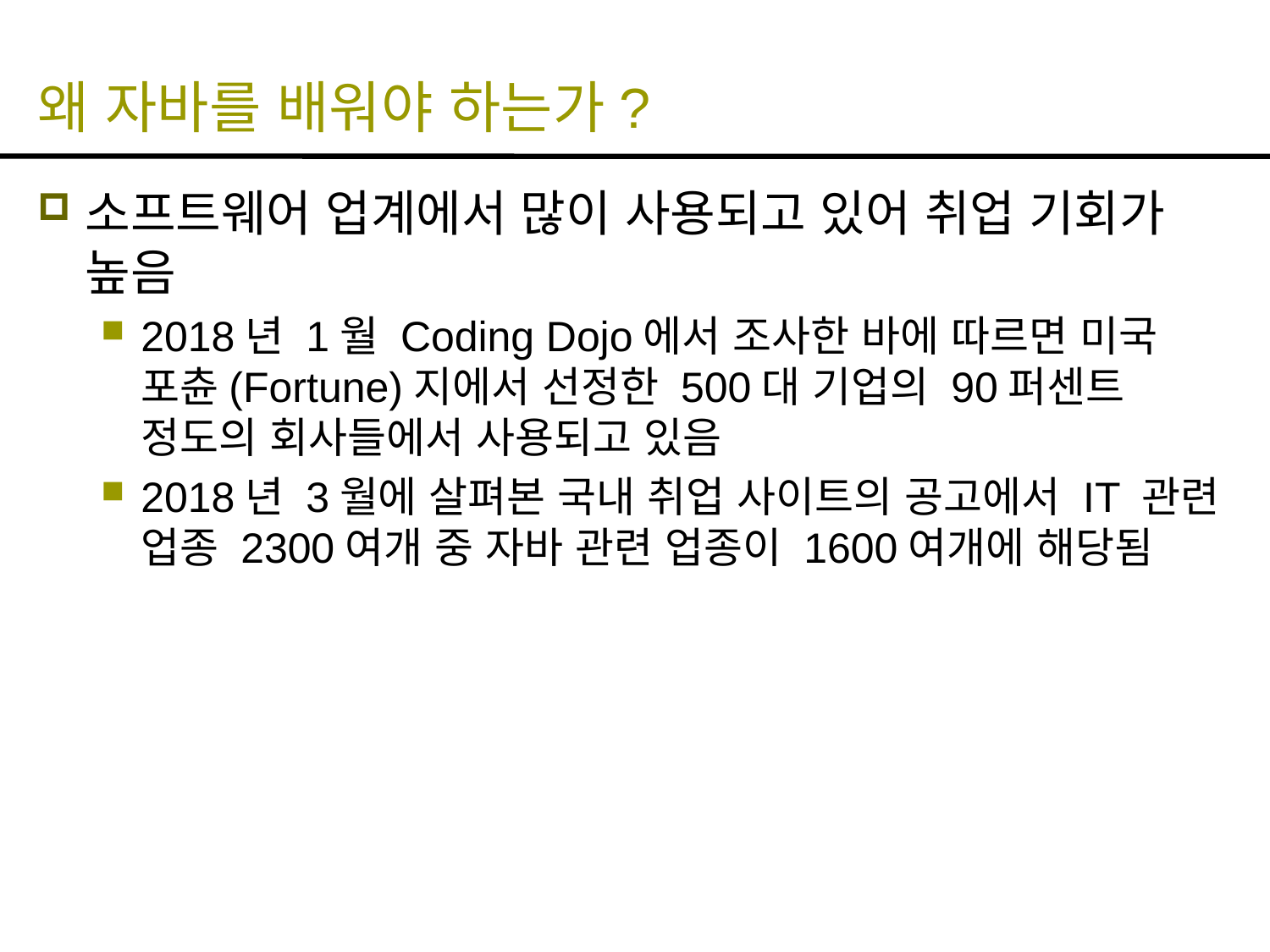

# 왜 자바를 배워야 하는가?
소프트웨어 업계에서 많이 사용되고 있어 취업 기회가 높음
2018년 1월 Coding Dojo에서 조사한 바에 따르면 미국 포츈(Fortune)지에서 선정한 500대 기업의 90퍼센트 정도의 회사들에서 사용되고 있음
2018년 3월에 살펴본 국내 취업 사이트의 공고에서 IT 관련 업종 2300여개 중 자바 관련 업종이 1600여개에 해당됨